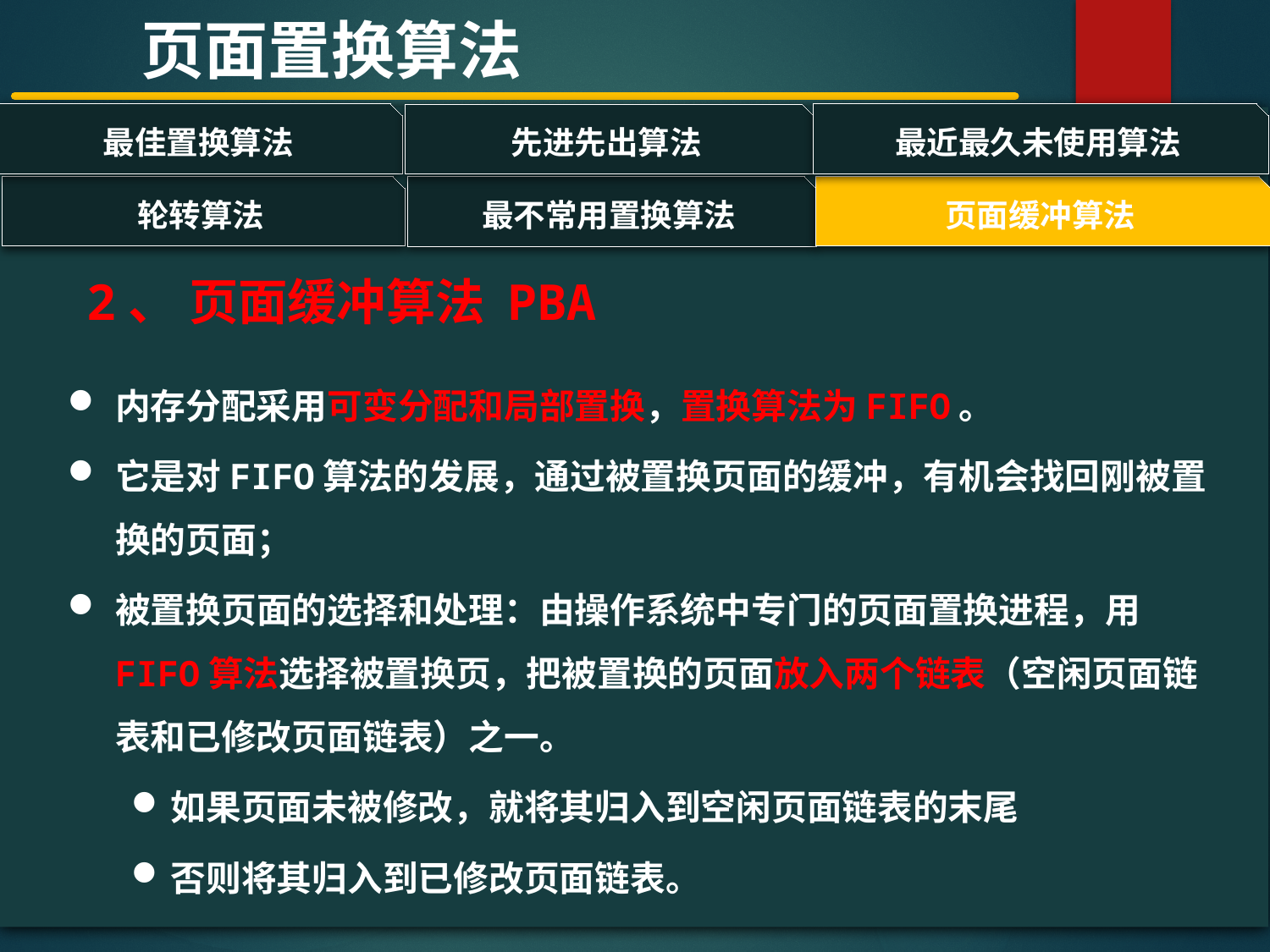

页面置换算法
最佳置换算法
最近最久未使用算法
先进先出算法
轮转算法
页面缓冲算法
最不常用置换算法
#
2、 页面缓冲算法 PBA
内存分配采用可变分配和局部置换，置换算法为FIFO。
它是对FIFO算法的发展，通过被置换页面的缓冲，有机会找回刚被置换的页面；
被置换页面的选择和处理：由操作系统中专门的页面置换进程，用FIFO算法选择被置换页，把被置换的页面放入两个链表（空闲页面链表和已修改页面链表）之一。
如果页面未被修改，就将其归入到空闲页面链表的末尾
否则将其归入到已修改页面链表。